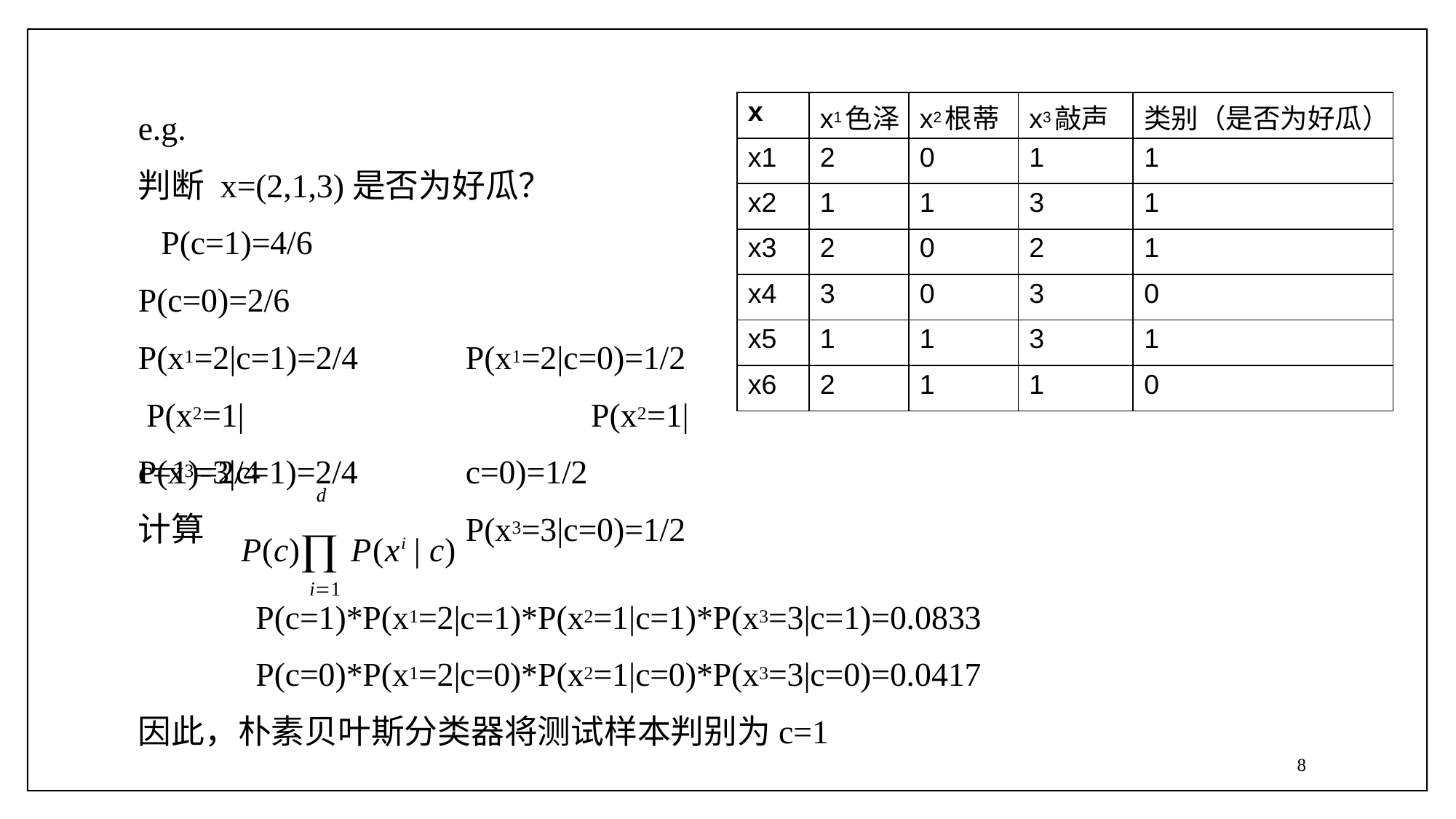

| x | x1色泽 | x2根蒂 | x3敲声 | 类别（是否为好瓜） |
| --- | --- | --- | --- | --- |
| x1 | 2 | 0 | 1 | 1 |
| x2 | 1 | 1 | 3 | 1 |
| x3 | 2 | 0 | 2 | 1 |
| x4 | 3 | 0 | 3 | 0 |
| x5 | 1 | 1 | 3 | 1 |
| x6 | 2 | 1 | 1 | 0 |
# e.g.
判断 x=(2,1,3)是否为好瓜？  P(c=1)=4/6
P(c=0)=2/6
P(x1=2|c=1)=2/4  P(x2=1|c=1)=2/4
P(x1=2|c=0)=1/2  P(x2=1|c=0)=1/2  P(x3=3|c=0)=1/2
P(x3=3|c=1)=2/4
P(c)∏ P(xi | c)
i=1
P(c=1)*P(x1=2|c=1)*P(x2=1|c=1)*P(x3=3|c=1)=0.0833
P(c=0)*P(x1=2|c=0)*P(x2=1|c=0)*P(x3=3|c=0)=0.0417
因此，朴素贝叶斯分类器将测试样本判别为c=1
d
计算
8